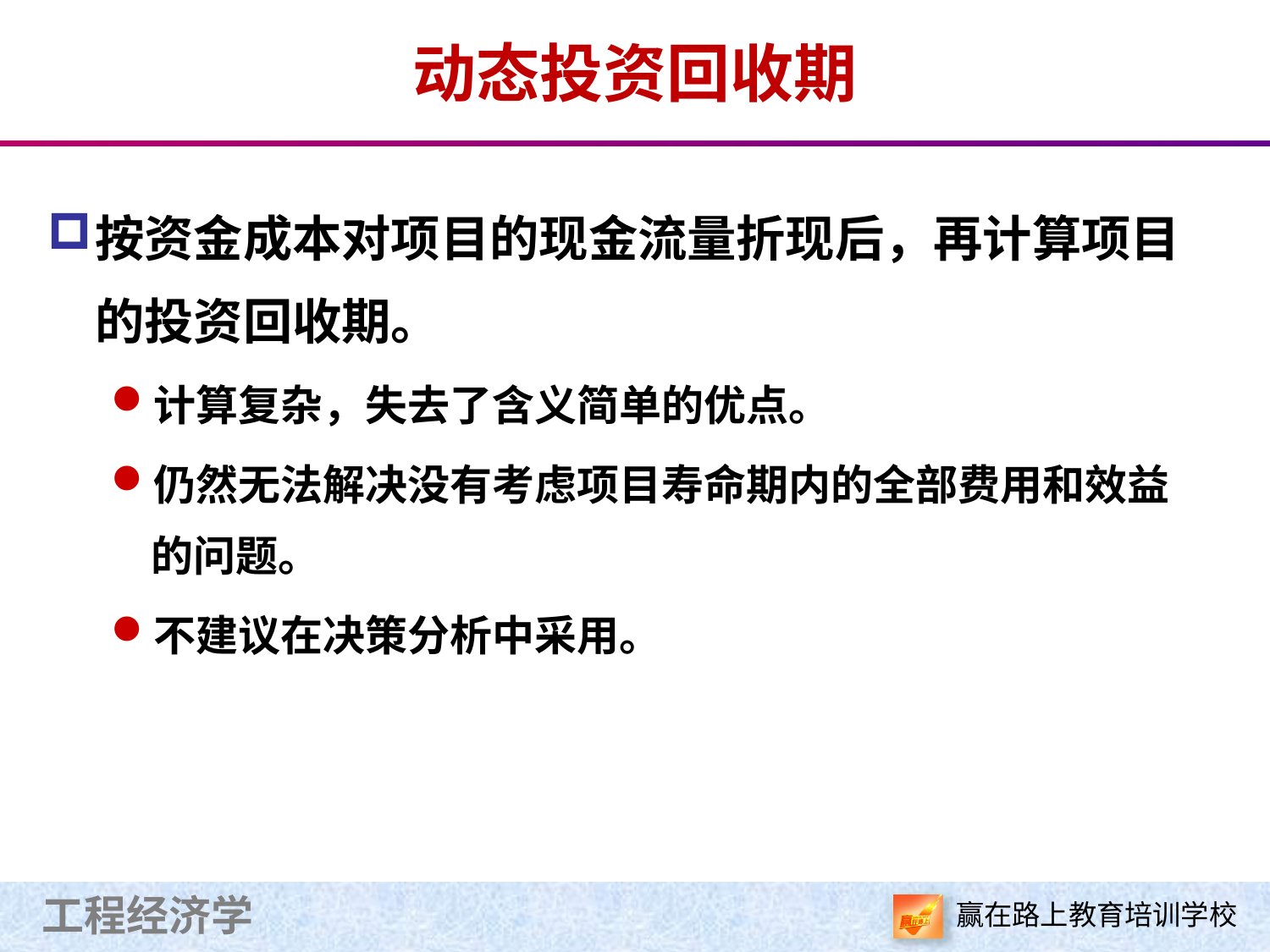

# 动态投资回收期
按资金成本对项目的现金流量折现后，再计算项目的投资回收期。
计算复杂，失去了含义简单的优点。
仍然无法解决没有考虑项目寿命期内的全部费用和效益的问题。
不建议在决策分析中采用。